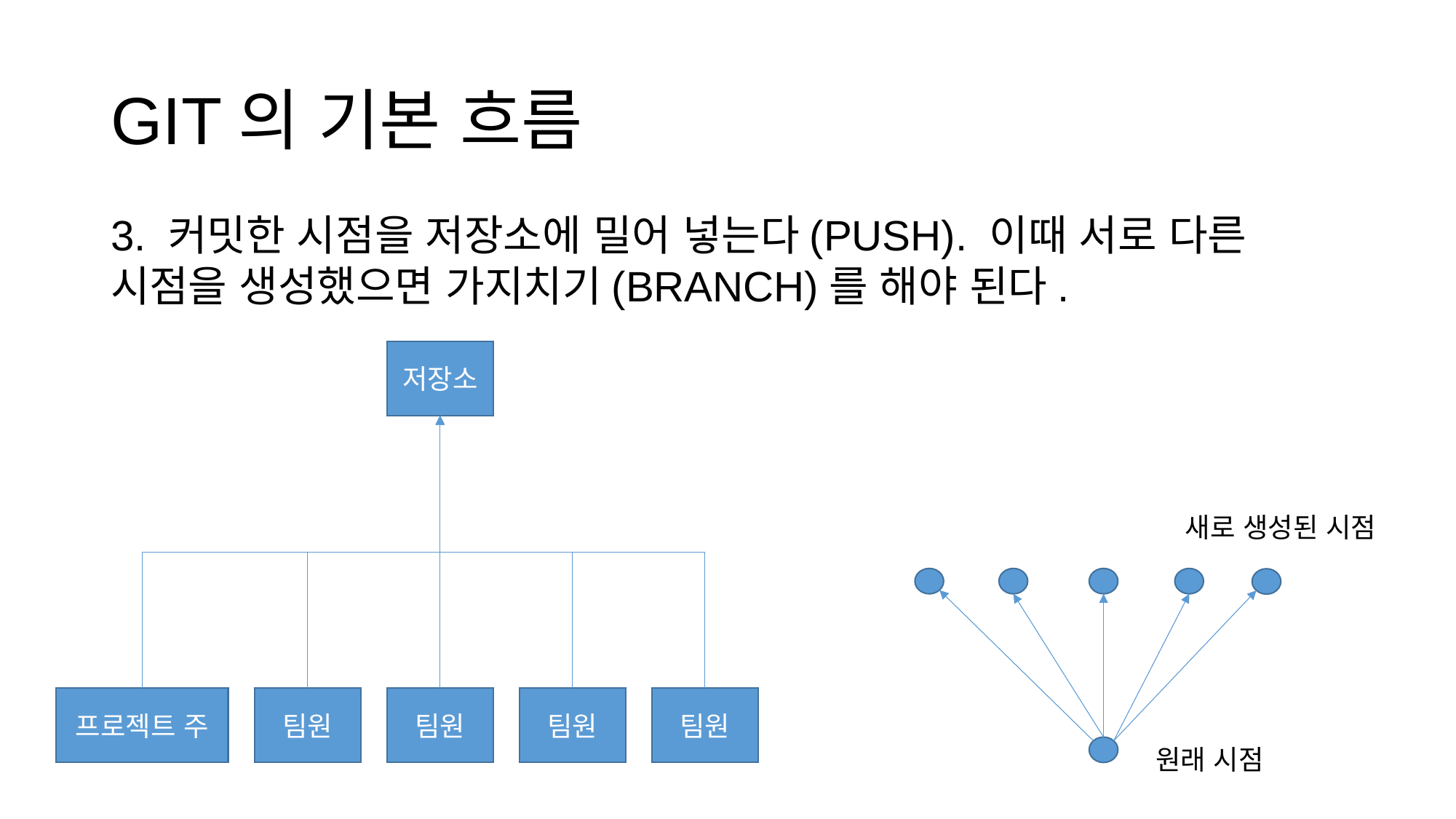

# GIT의 기본 흐름
3. 커밋한 시점을 저장소에 밀어 넣는다(PUSH). 이때 서로 다른 시점을 생성했으면 가지치기(BRANCH)를 해야 된다.

출처: http://blog.eairship.kr/129?category=442691 [누구나가 다 이해할 수 있는 프로그래밍 첫걸음]
저장소
새로 생성된 시점

프로젝트 주
팀원
팀원
팀원
팀원

원래 시점